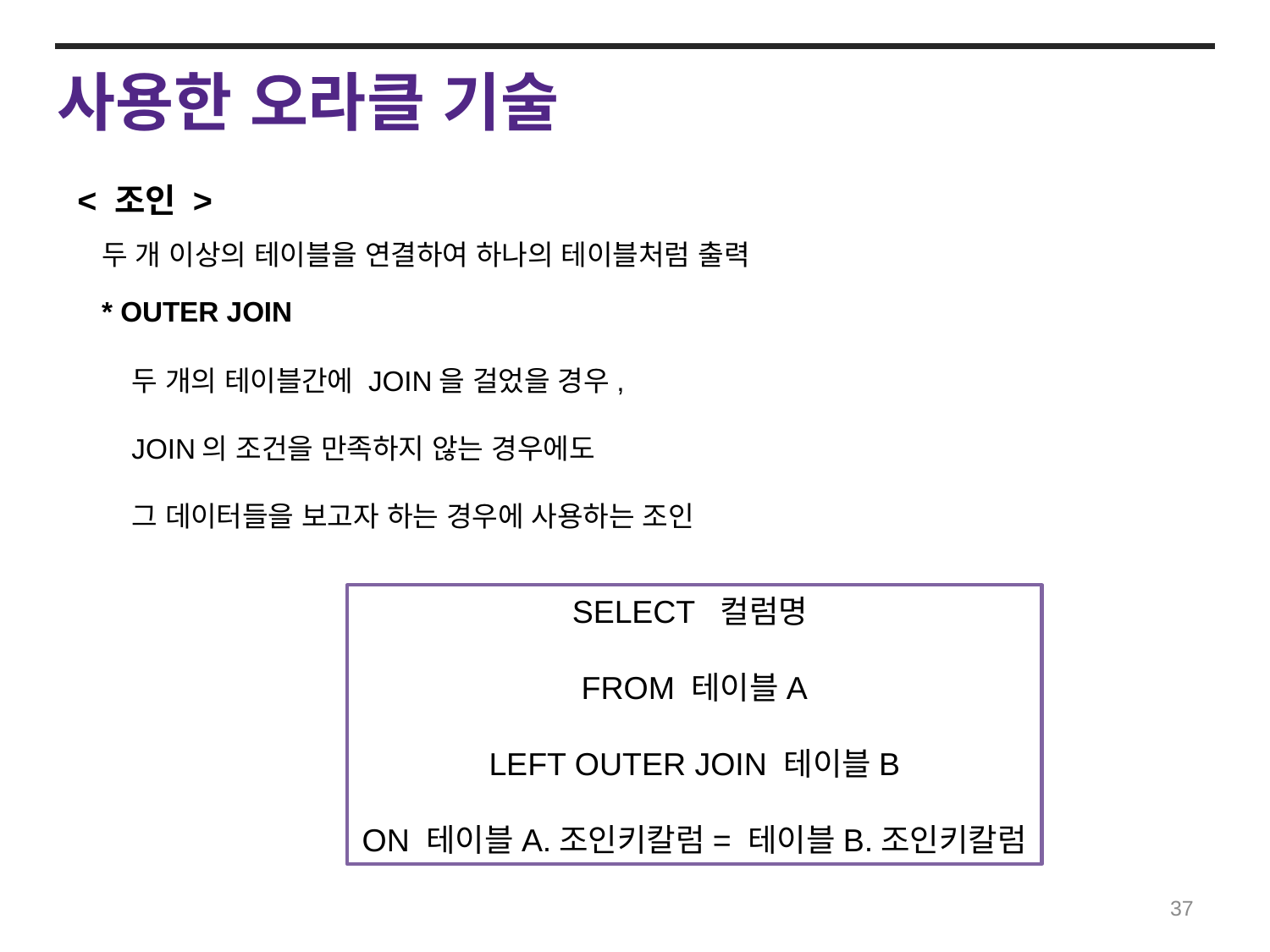

사용한 오라클 기술
< 조인 >
두 개 이상의 테이블을 연결하여 하나의 테이블처럼 출력
* OUTER JOIN
두 개의 테이블간에 JOIN을 걸었을 경우,

JOIN의 조건을 만족하지 않는 경우에도

그 데이터들을 보고자 하는 경우에 사용하는 조인
SELECT  컬럼명

FROM 테이블A

LEFT OUTER JOIN 테이블B

ON 테이블A.조인키칼럼= 테이블B.조인키칼럼
37